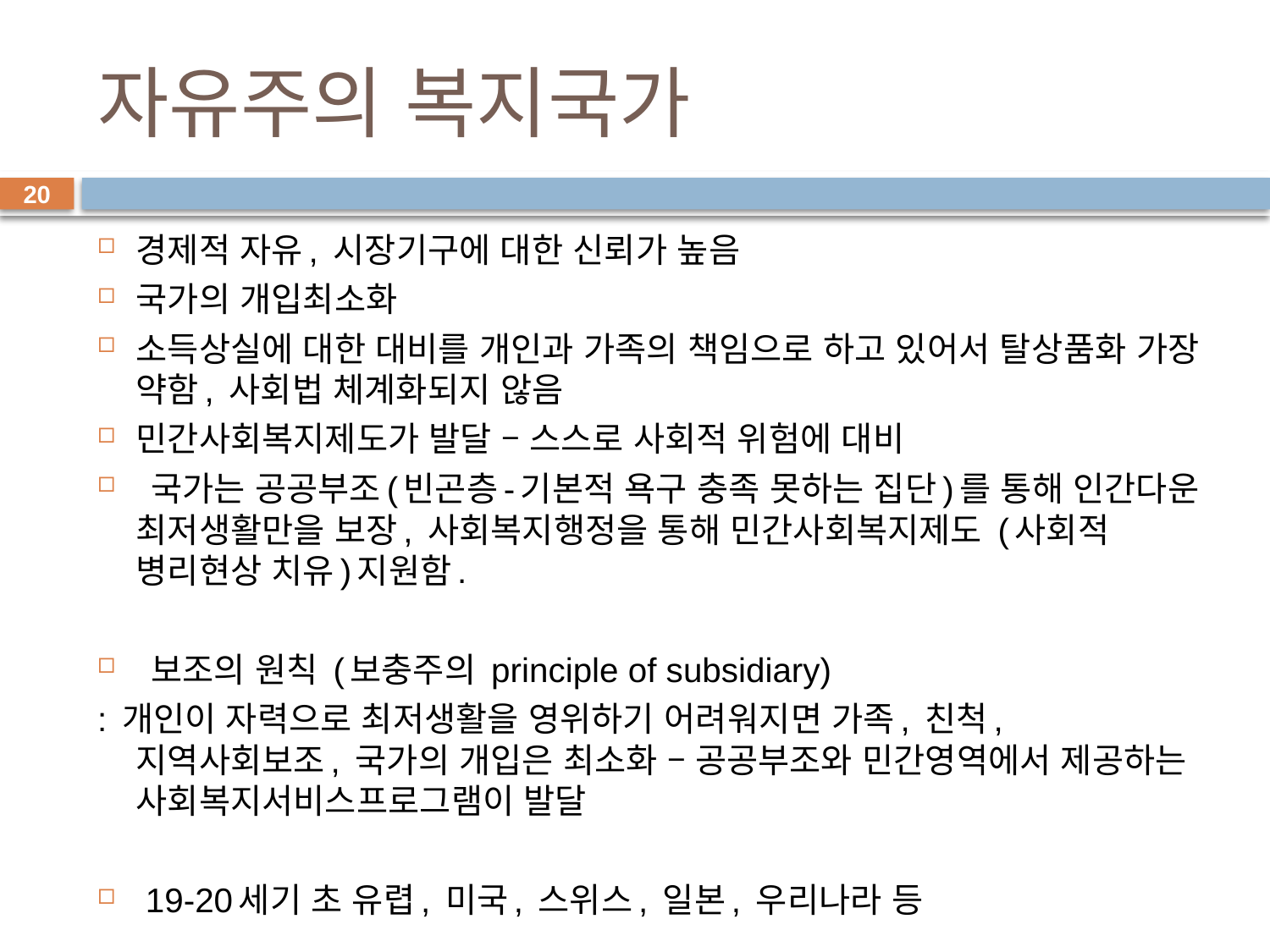

# 자유주의 복지국가
20
경제적 자유, 시장기구에 대한 신뢰가 높음
국가의 개입최소화
소득상실에 대한 대비를 개인과 가족의 책임으로 하고 있어서 탈상품화 가장 약함, 사회법 체계화되지 않음
민간사회복지제도가 발달 – 스스로 사회적 위험에 대비
 국가는 공공부조(빈곤층-기본적 욕구 충족 못하는 집단)를 통해 인간다운 최저생활만을 보장, 사회복지행정을 통해 민간사회복지제도 (사회적 병리현상 치유)지원함.

 보조의 원칙 (보충주의 principle of subsidiary)
: 개인이 자력으로 최저생활을 영위하기 어려워지면 가족, 친척, 지역사회보조, 국가의 개입은 최소화 – 공공부조와 민간영역에서 제공하는 사회복지서비스프로그램이 발달

 19-20세기 초 유렵, 미국, 스위스, 일본, 우리나라 등